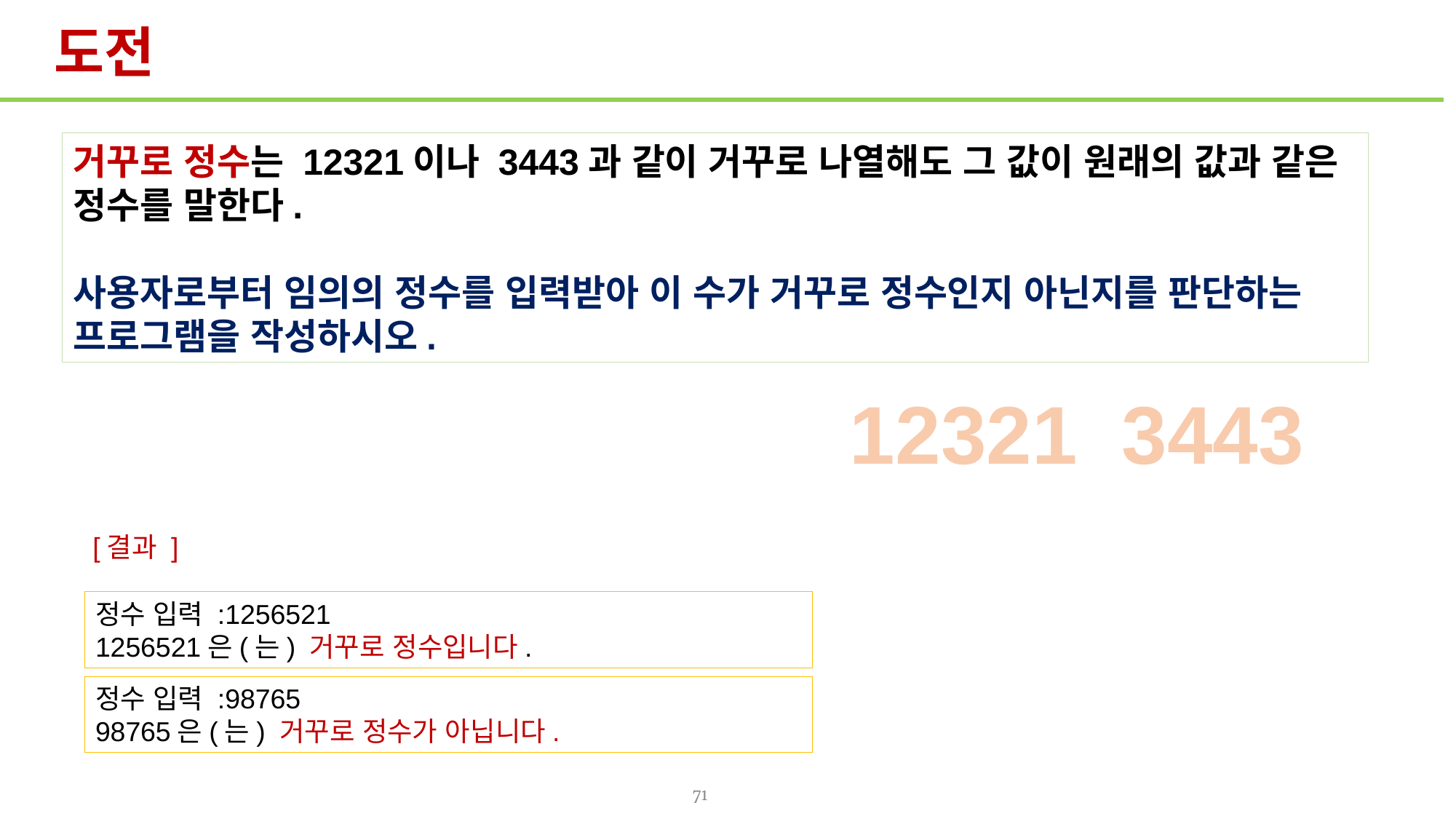

# 도전
거꾸로 정수는 12321이나 3443과 같이 거꾸로 나열해도 그 값이 원래의 값과 같은 정수를 말한다.

사용자로부터 임의의 정수를 입력받아 이 수가 거꾸로 정수인지 아닌지를 판단하는 프로그램을 작성하시오.
12321
3443
[결과 ]
정수 입력 :1256521
1256521은(는) 거꾸로 정수입니다.
정수 입력 :98765
98765은(는) 거꾸로 정수가 아닙니다.
71